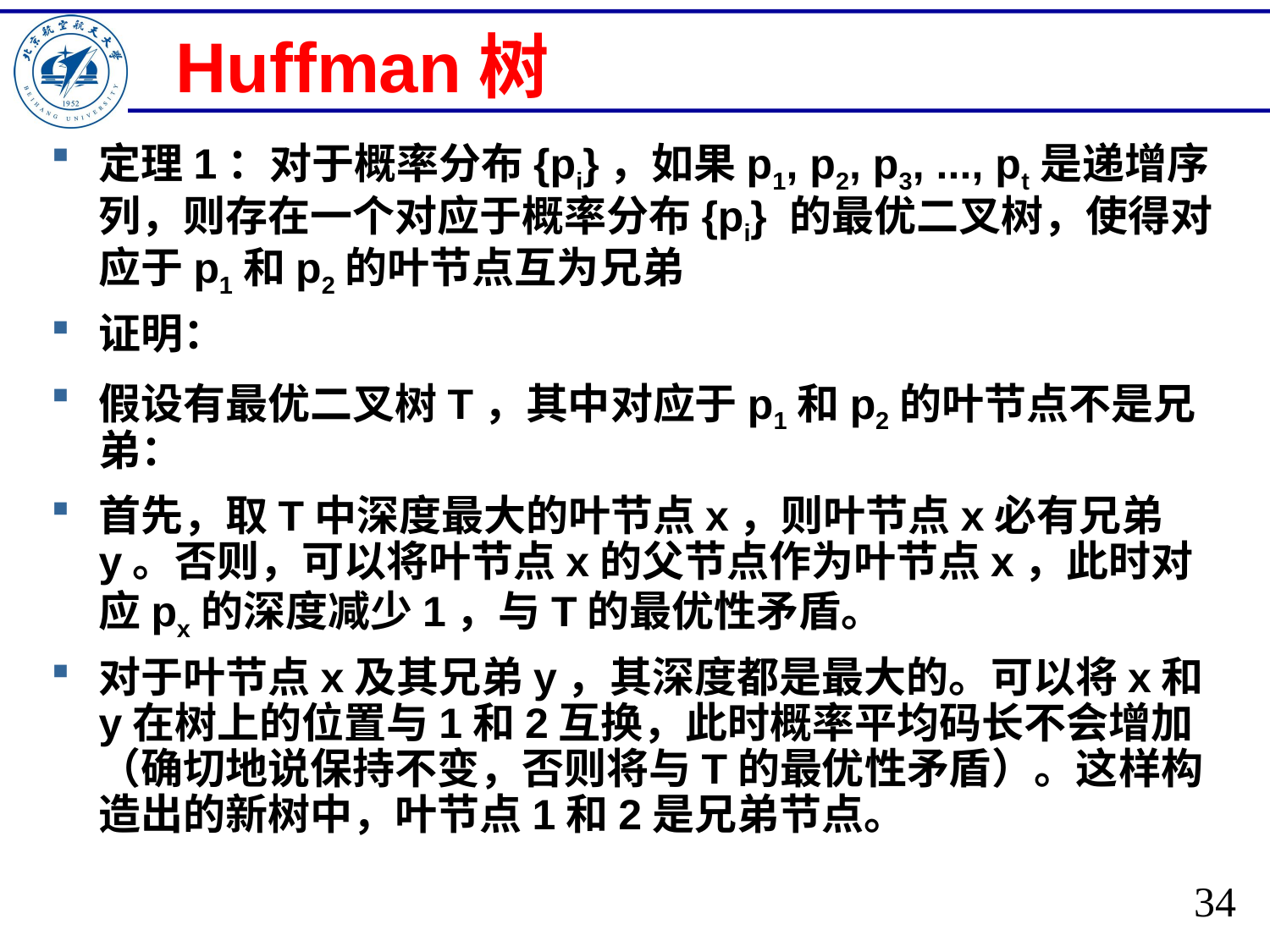

# Huffman树
定理1：对于概率分布{pi}，如果p1, p2, p3, ..., pt是递增序列，则存在一个对应于概率分布{pi} 的最优二叉树，使得对应于p1和p2的叶节点互为兄弟
证明：
假设有最优二叉树T，其中对应于p1和p2的叶节点不是兄弟：
首先，取T中深度最大的叶节点x，则叶节点x必有兄弟y。否则，可以将叶节点x的父节点作为叶节点x，此时对应px的深度减少1，与T的最优性矛盾。
对于叶节点x及其兄弟y，其深度都是最大的。可以将x和y在树上的位置与1和2互换，此时概率平均码长不会增加（确切地说保持不变，否则将与T的最优性矛盾）。这样构造出的新树中，叶节点1和2是兄弟节点。